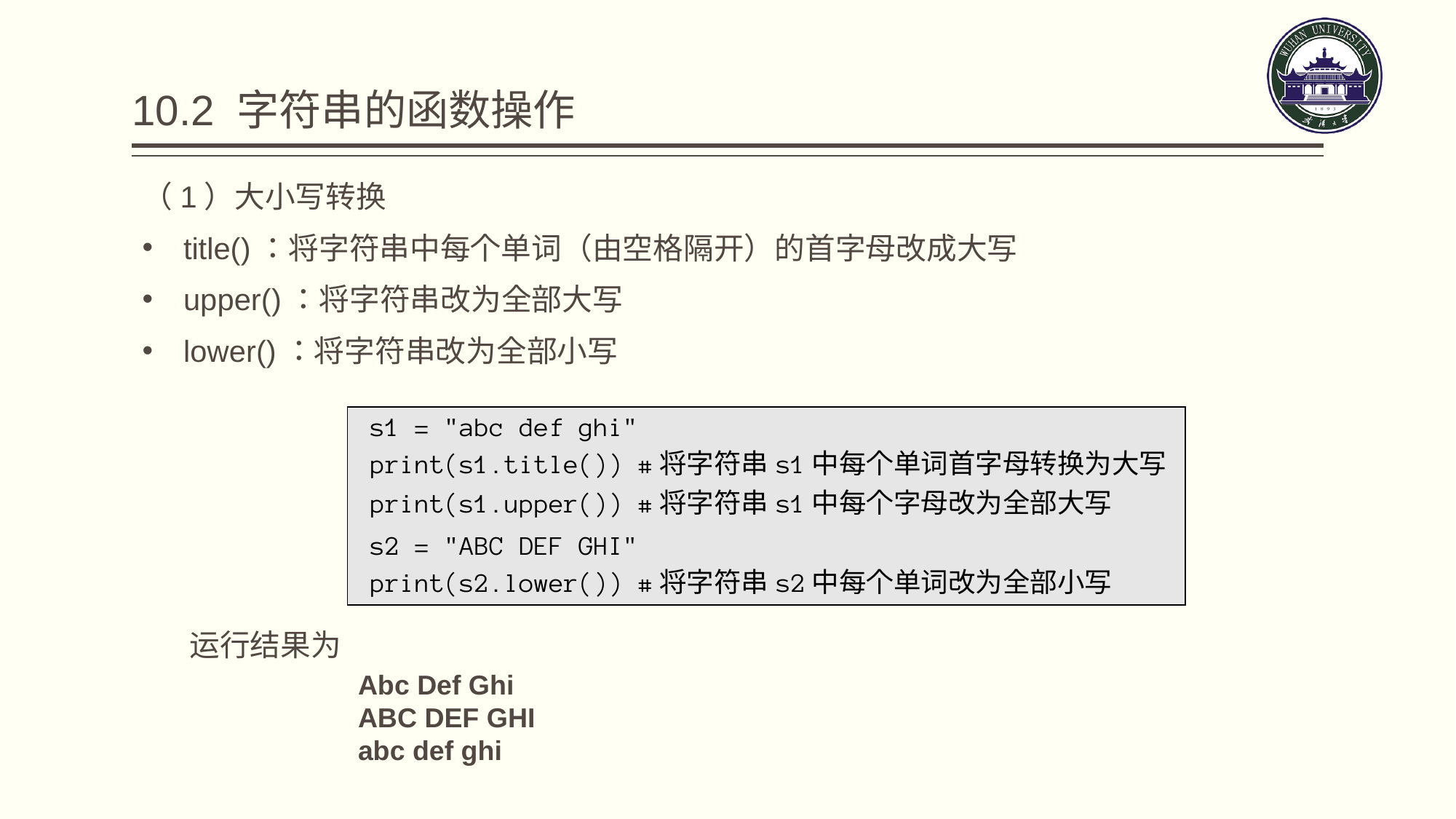

# 10.2 字符串的函数操作
（1）大小写转换
title()：将字符串中每个单词（由空格隔开）的首字母改成大写
upper()：将字符串改为全部大写
lower()：将字符串改为全部小写
| s1 = "abc def ghi" |
| --- |
| print(s1.title()) #将字符串s1中每个单词首字母转换为大写 |
| print(s1.upper()) #将字符串s1中每个字母改为全部大写 |
| s2 = "ABC DEF GHI" |
| print(s2.lower()) #将字符串s2中每个单词改为全部小写 |
运行结果为
Abc Def Ghi
ABC DEF GHI
abc def ghi